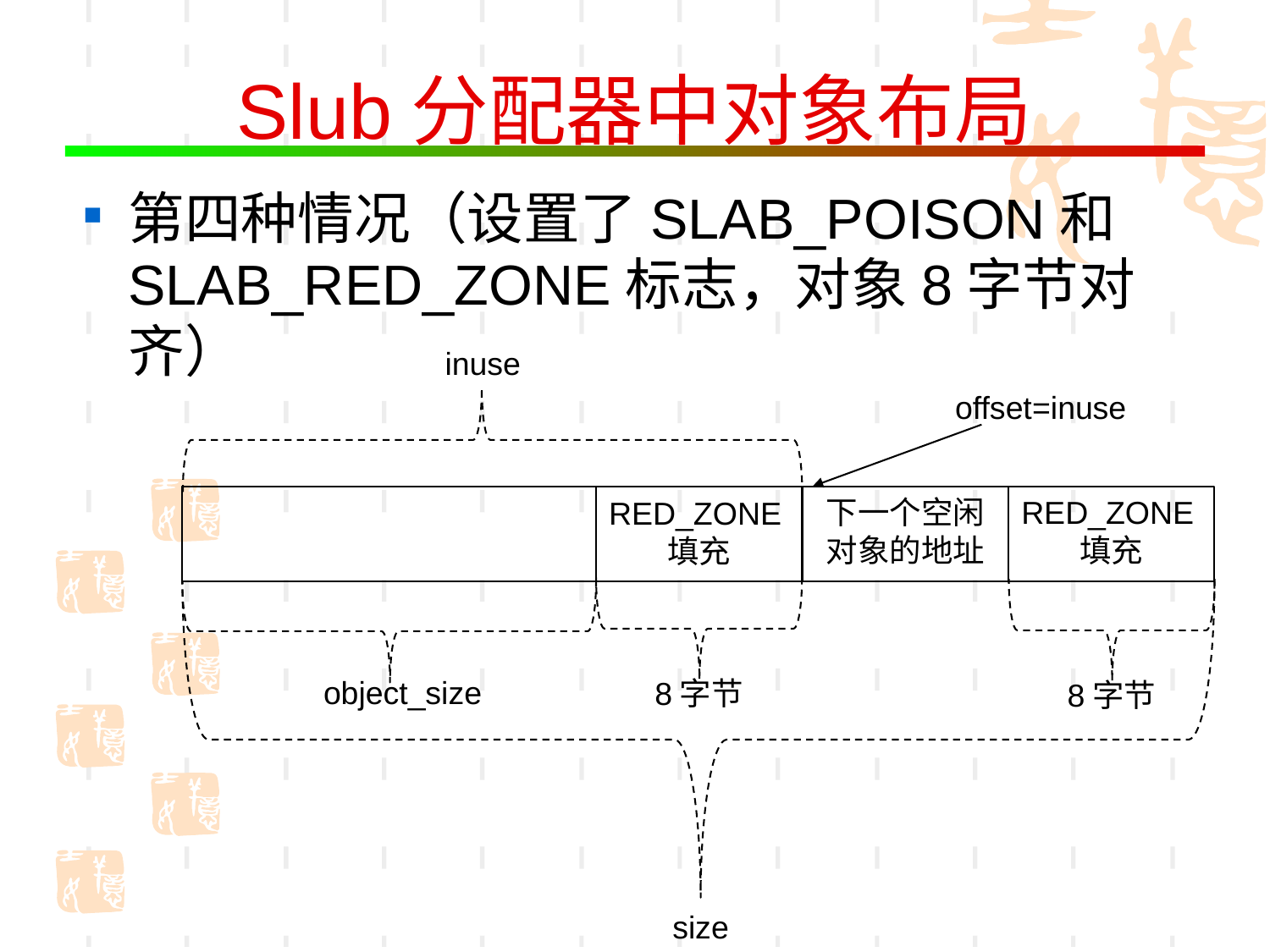

# Slub分配器中对象布局

第四种情况（设置了SLAB_POISON和SLAB_RED_ZONE标志，对象8字节对齐）

inuse

offset=inuse

下一个空闲对象的地址
RED_ZONE填充

RED_ZONE填充

object_size
8字节
8字节
size